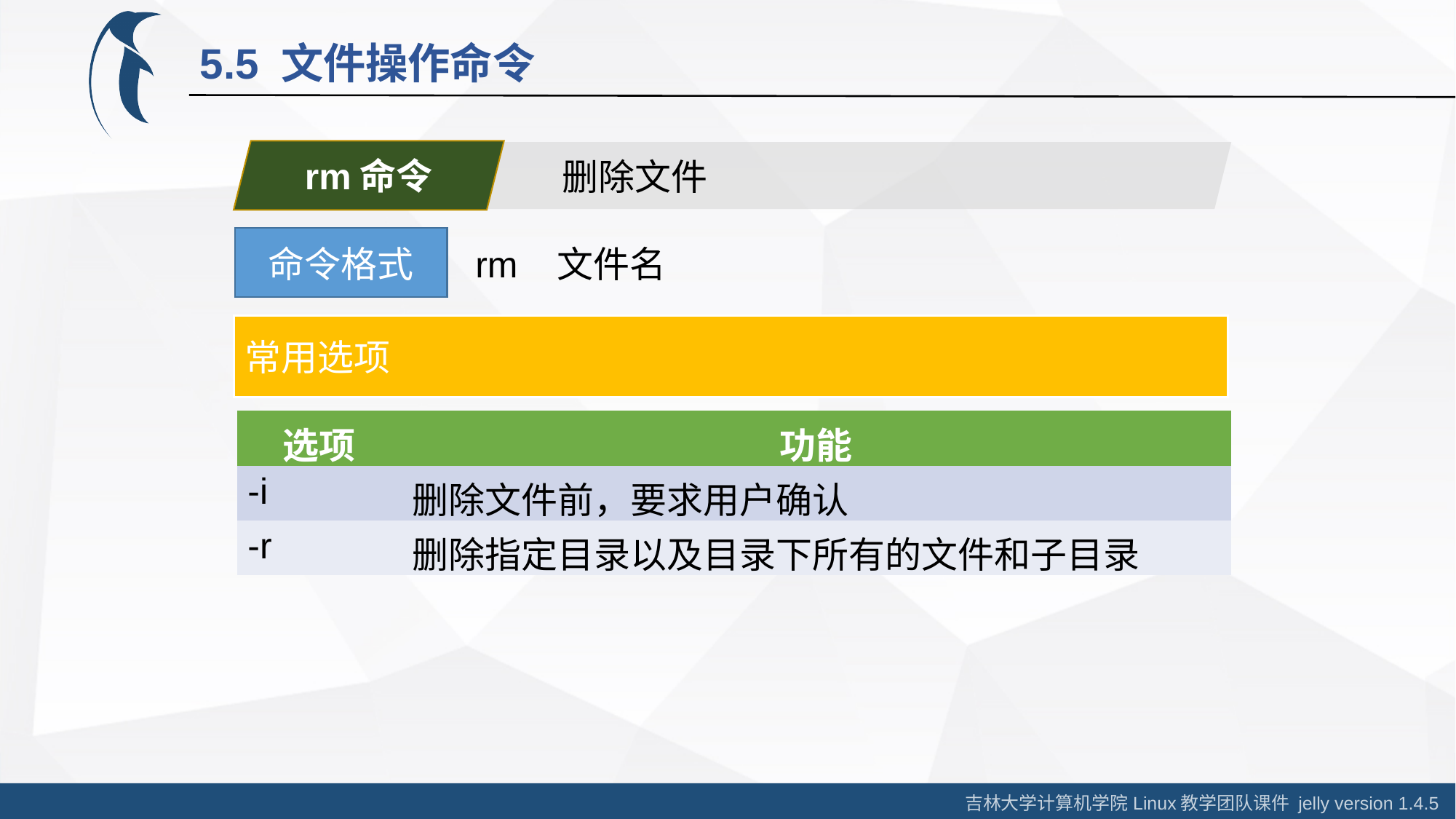

5.5 文件操作命令
rm命令
删除文件
命令格式
rm   文件名
常用选项
| 选项 | 功能 |
| --- | --- |
| -i | 删除文件前，要求用户确认 |
| -r | 删除指定目录以及目录下所有的文件和子目录 |